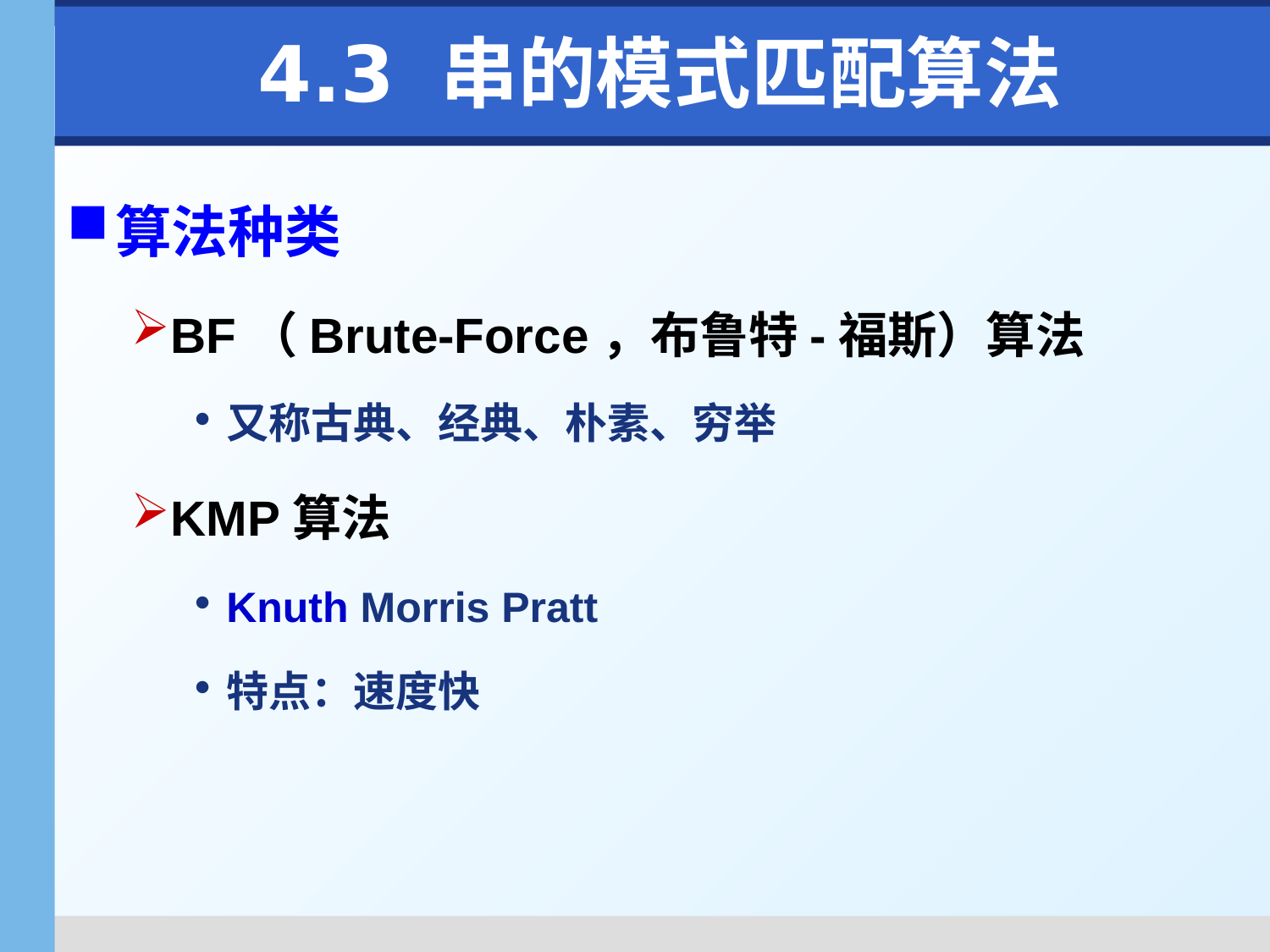

# 4.3 串的模式匹配算法
算法种类
BF（Brute-Force，布鲁特-福斯）算法
又称古典、经典、朴素、穷举
KMP算法
Knuth Morris Pratt
特点：速度快